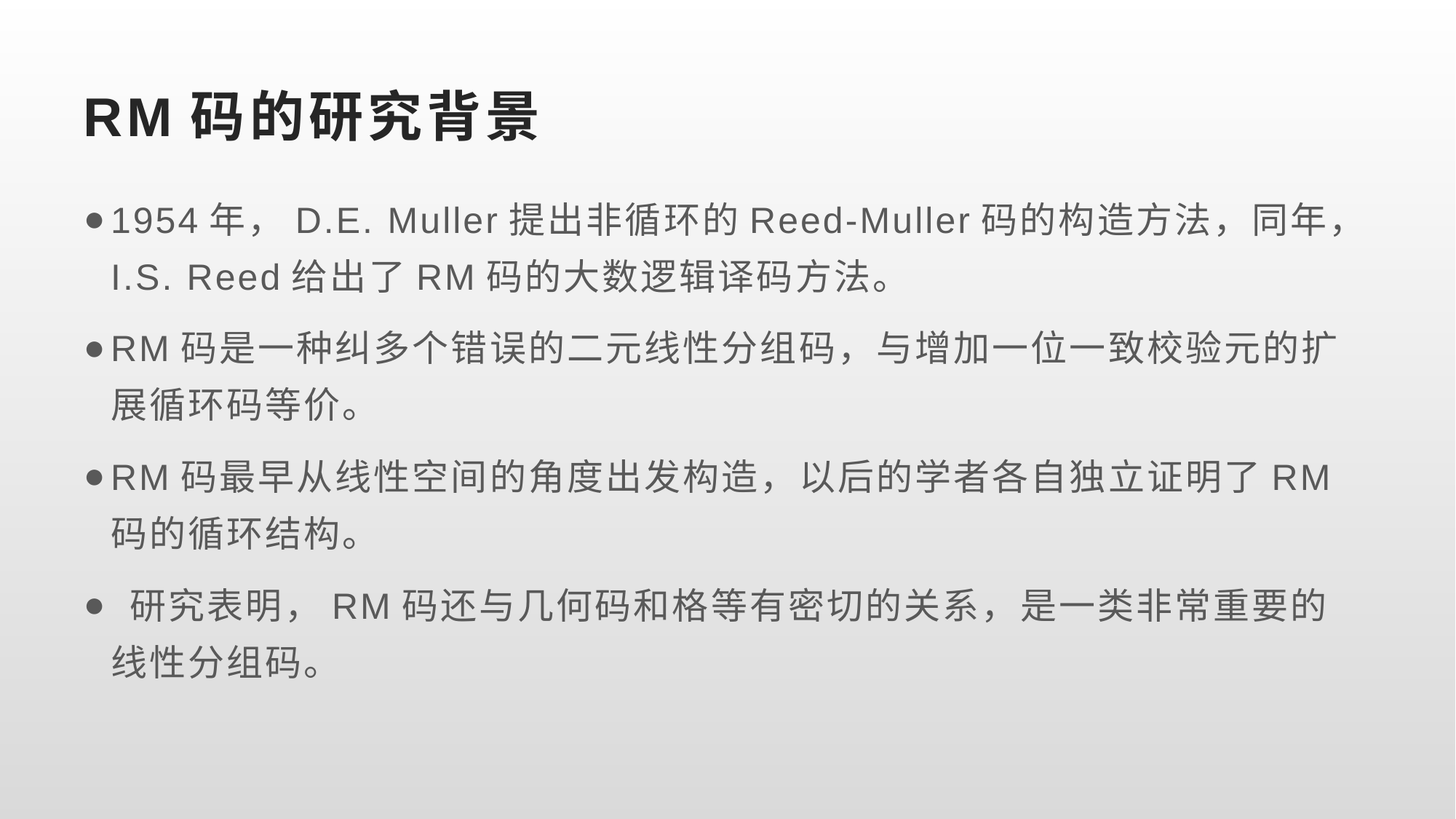

# RM码的研究背景
1954年，D.E. Muller提出非循环的Reed-Muller码的构造方法，同年，I.S. Reed给出了RM码的大数逻辑译码方法。
RM码是一种纠多个错误的二元线性分组码，与增加一位一致校验元的扩展循环码等价。
RM码最早从线性空间的角度出发构造，以后的学者各自独立证明了RM码的循环结构。
 研究表明，RM码还与几何码和格等有密切的关系，是一类非常重要的线性分组码。
法拉第(1791-1861)
法拉第(1791-1861)
法拉第(1791-1861)
法拉第(1791-1861)
法拉第(1791-1861)
法拉第(1791-1861)
法拉第(1791-1861)